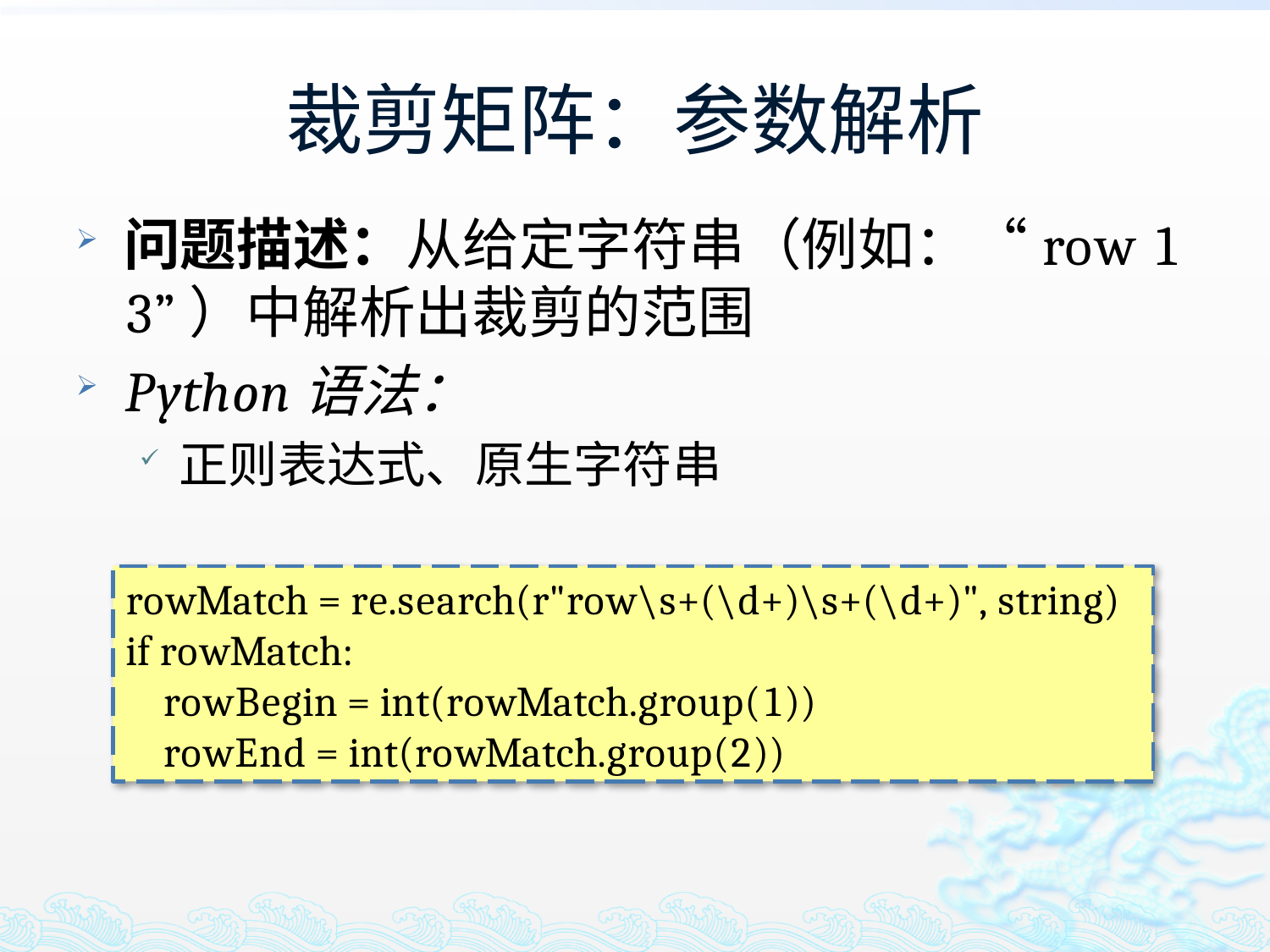

# 裁剪矩阵：参数解析
问题描述：从给定字符串（例如：“row 1 3”）中解析出裁剪的范围
Python语法：
正则表达式、原生字符串
rowMatch = re.search(r"row\s+(\d+)\s+(\d+)", string)
if rowMatch:
    rowBegin = int(rowMatch.group(1))
    rowEnd = int(rowMatch.group(2))